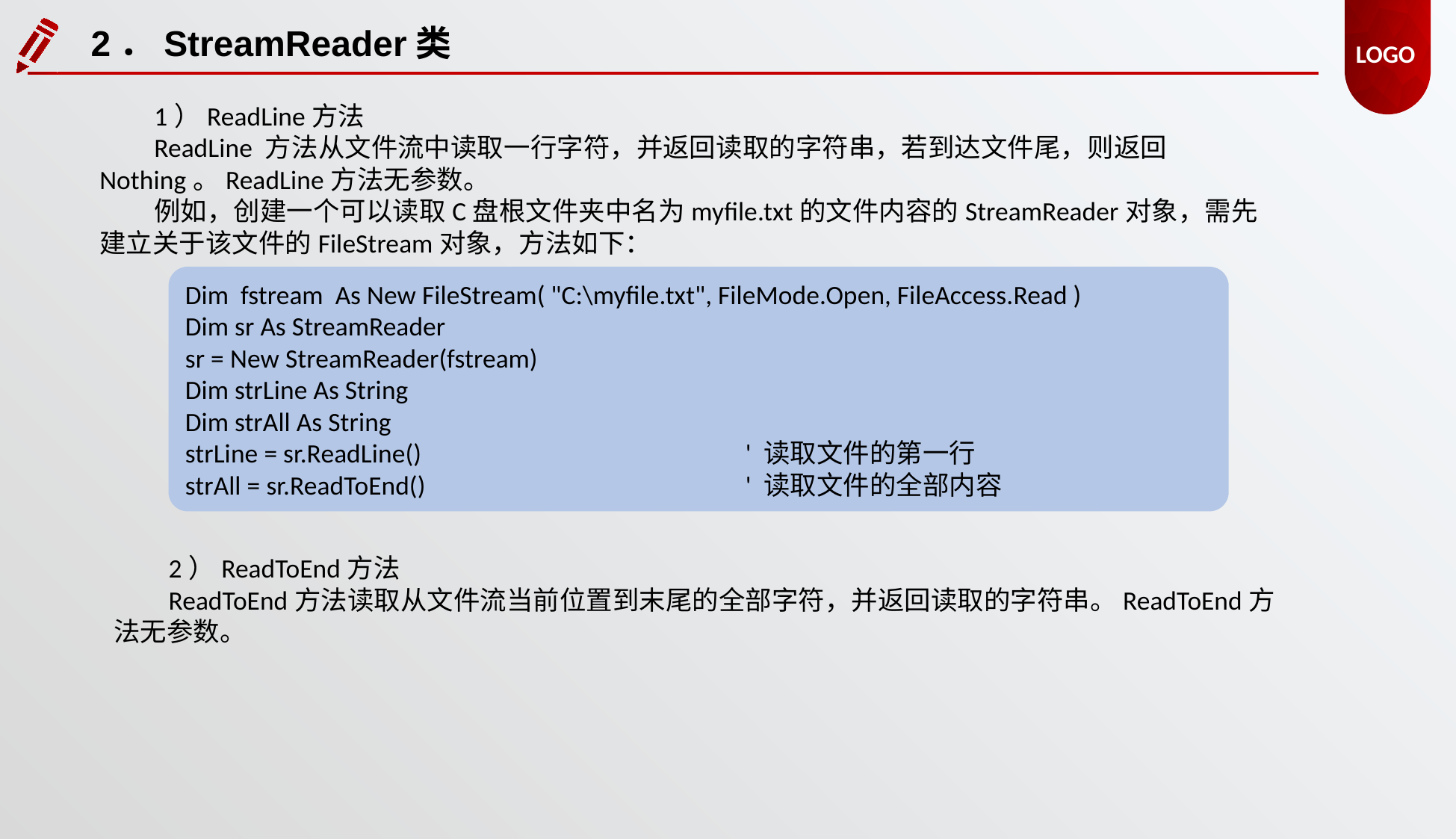

2．StreamReader类
1）ReadLine方法
ReadLine 方法从文件流中读取一行字符，并返回读取的字符串，若到达文件尾，则返回Nothing。ReadLine方法无参数。
例如，创建一个可以读取C盘根文件夹中名为myfile.txt的文件内容的StreamReader对象，需先建立关于该文件的FileStream对象，方法如下：
Dim  fstream  As New FileStream( "C:\myfile.txt", FileMode.Open, FileAccess.Read )
Dim sr As StreamReader
sr = New StreamReader(fstream)
Dim strLine As String
Dim strAll As String
strLine = sr.ReadLine()			' 读取文件的第一行
strAll = sr.ReadToEnd()			' 读取文件的全部内容
2）ReadToEnd方法
ReadToEnd方法读取从文件流当前位置到末尾的全部字符，并返回读取的字符串。ReadToEnd方法无参数。